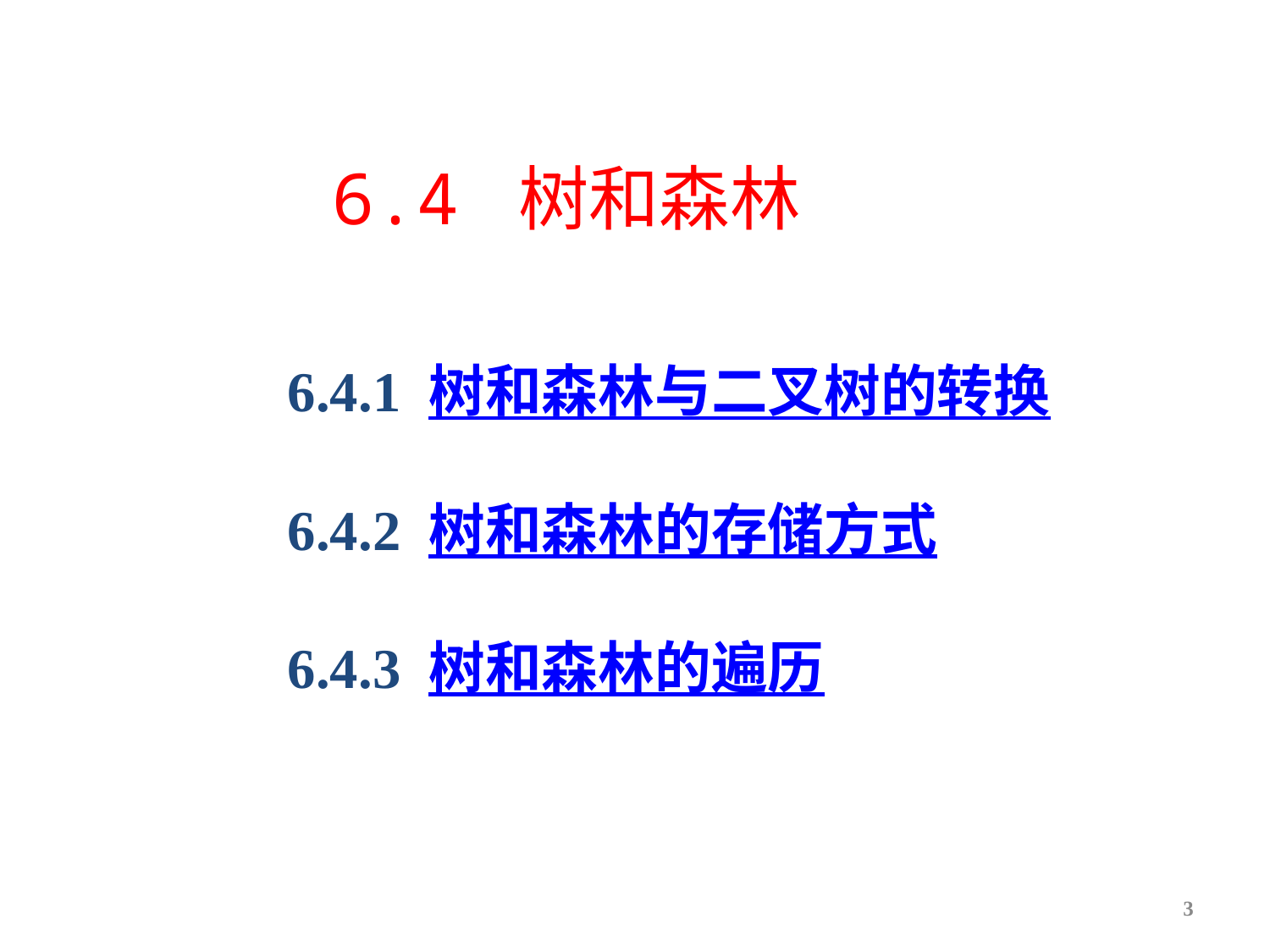

# 6.4 树和森林
6.4.1 树和森林与二叉树的转换
6.4.2 树和森林的存储方式
6.4.3 树和森林的遍历
3